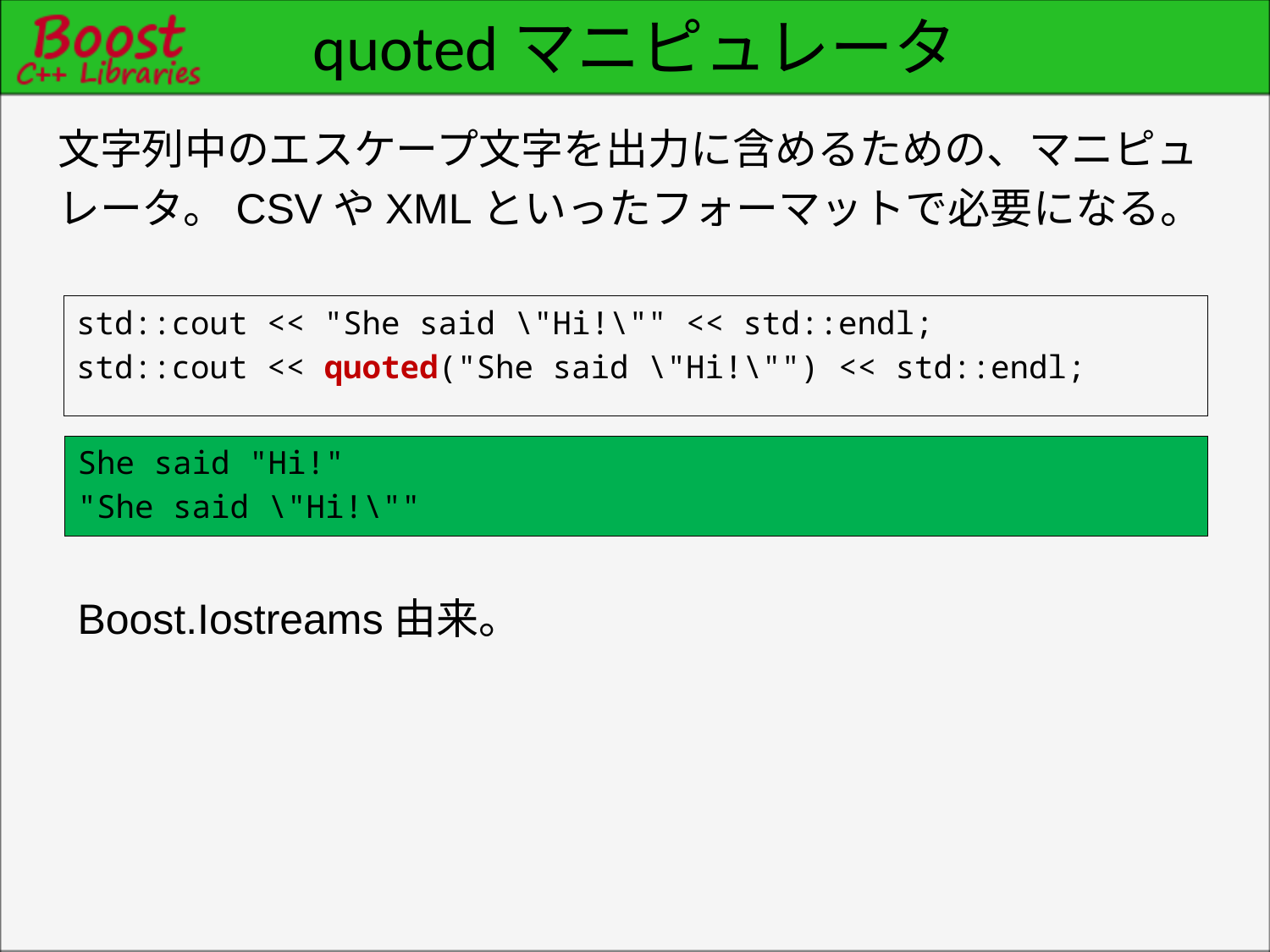

# quotedマニピュレータ
文字列中のエスケープ文字を出力に含めるための、マニピュ
レータ。CSVやXMLといったフォーマットで必要になる。
std::cout << "She said \"Hi!\"" << std::endl;
std::cout << quoted("She said \"Hi!\"") << std::endl;
She said "Hi!"
"She said \"Hi!\""
Boost.Iostreams由来。